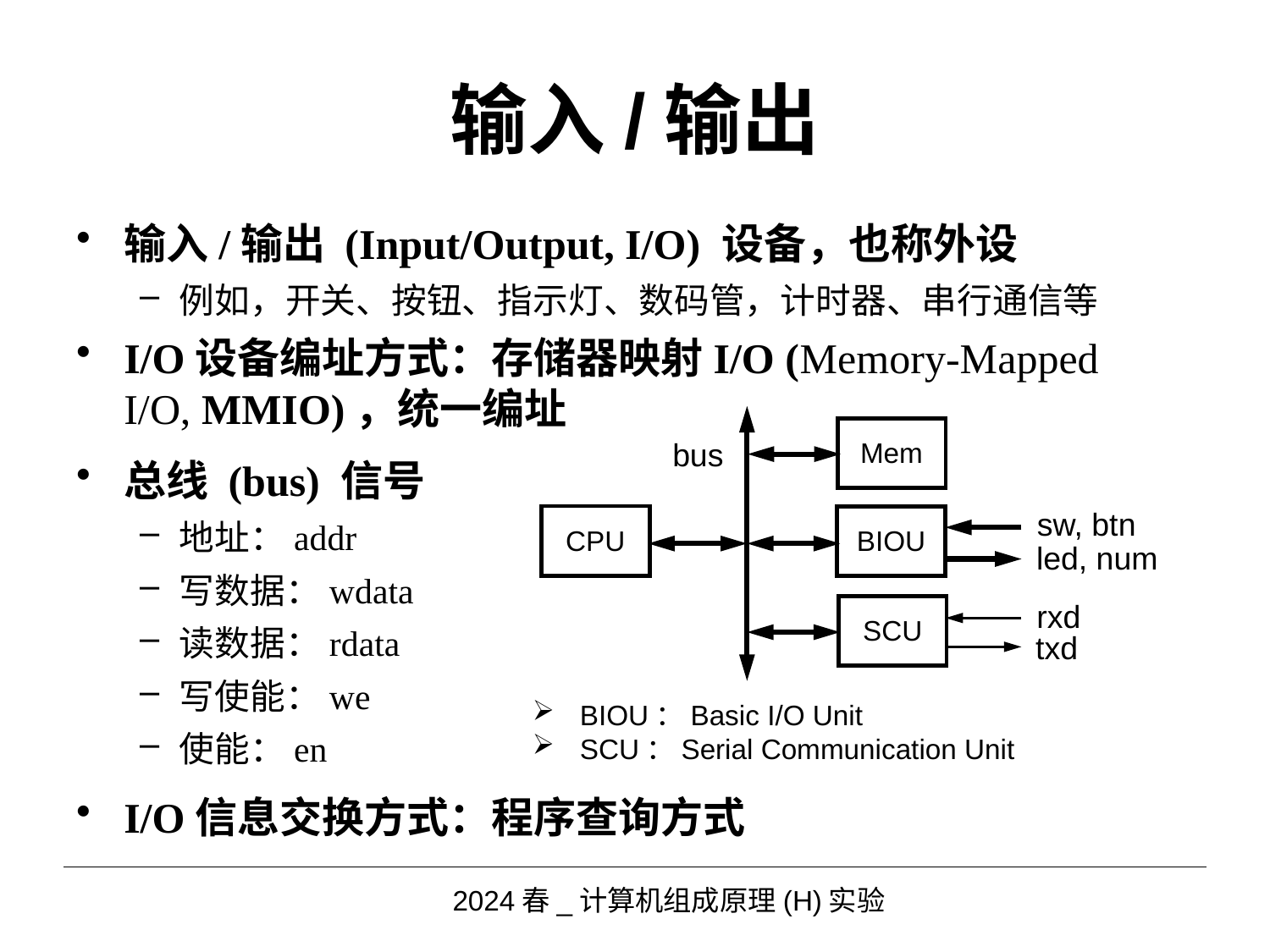

# 输入/输出
输入/输出 (Input/Output, I/O) 设备，也称外设
例如，开关、按钮、指示灯、数码管，计时器、串行通信等
I/O设备编址方式：存储器映射I/O (Memory-Mapped I/O, MMIO)，统一编址
总线 (bus) 信号
地址：addr
写数据：wdata
读数据：rdata
写使能：we
使能：en
I/O信息交换方式：程序查询方式

Mem
bus
CPU
BIOU
sw, btn

led, num

SCU
rxd
txd
 BIOU：Basic I/O Unit
 SCU：Serial Communication Unit

2024春_计算机组成原理(H)实验
9